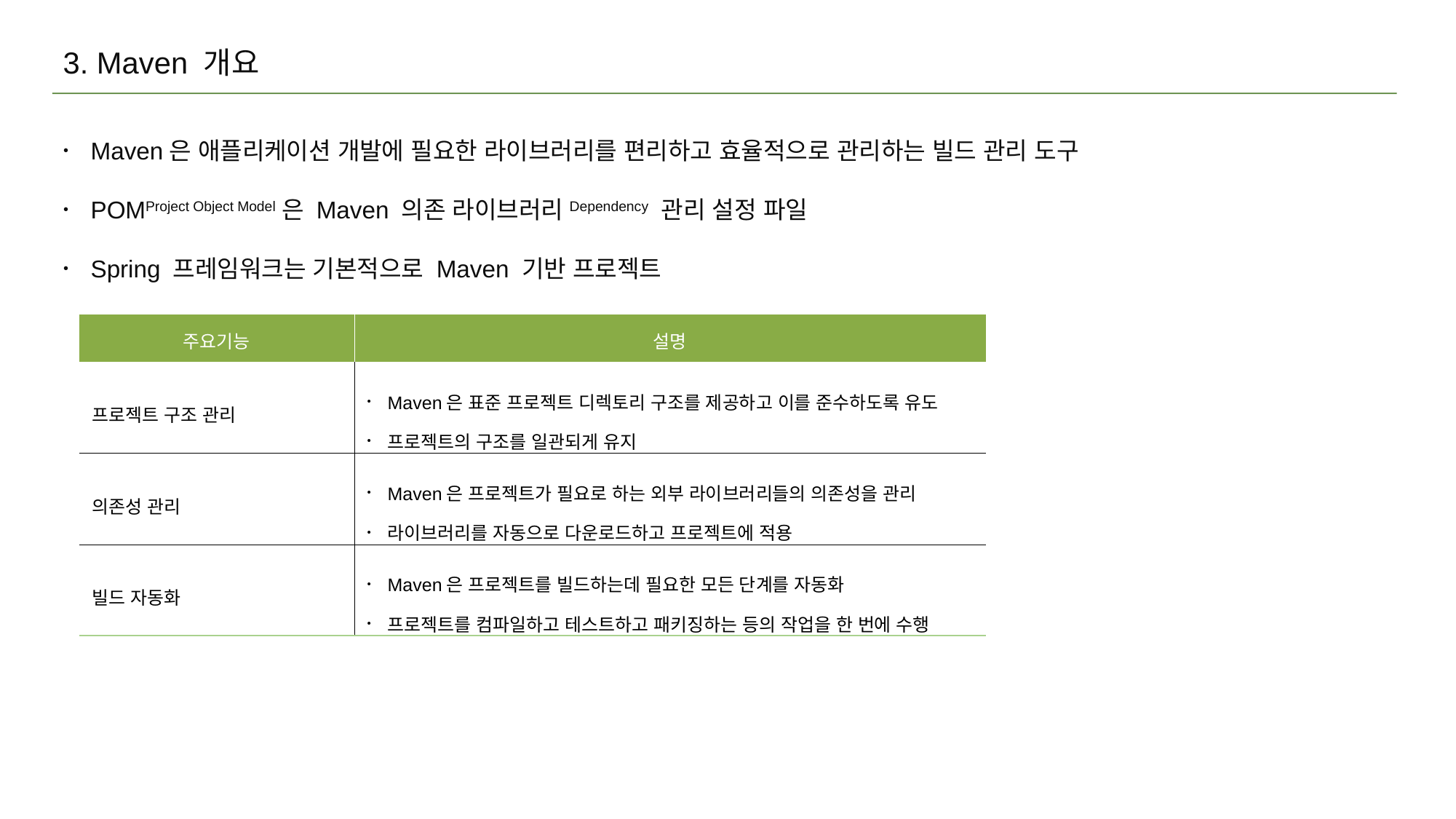

# 3. Maven 개요
Maven은 애플리케이션 개발에 필요한 라이브러리를 편리하고 효율적으로 관리하는 빌드 관리 도구
POMProject Object Model은 Maven 의존 라이브러리Dependency 관리 설정 파일
Spring 프레임워크는 기본적으로 Maven 기반 프로젝트
| 주요기능 | 설명 |
| --- | --- |
| 프로젝트 구조 관리 | Maven은 표준 프로젝트 디렉토리 구조를 제공하고 이를 준수하도록 유도 프로젝트의 구조를 일관되게 유지 |
| 의존성 관리 | Maven은 프로젝트가 필요로 하는 외부 라이브러리들의 의존성을 관리 라이브러리를 자동으로 다운로드하고 프로젝트에 적용 |
| 빌드 자동화 | Maven은 프로젝트를 빌드하는데 필요한 모든 단계를 자동화 프로젝트를 컴파일하고 테스트하고 패키징하는 등의 작업을 한 번에 수행 |